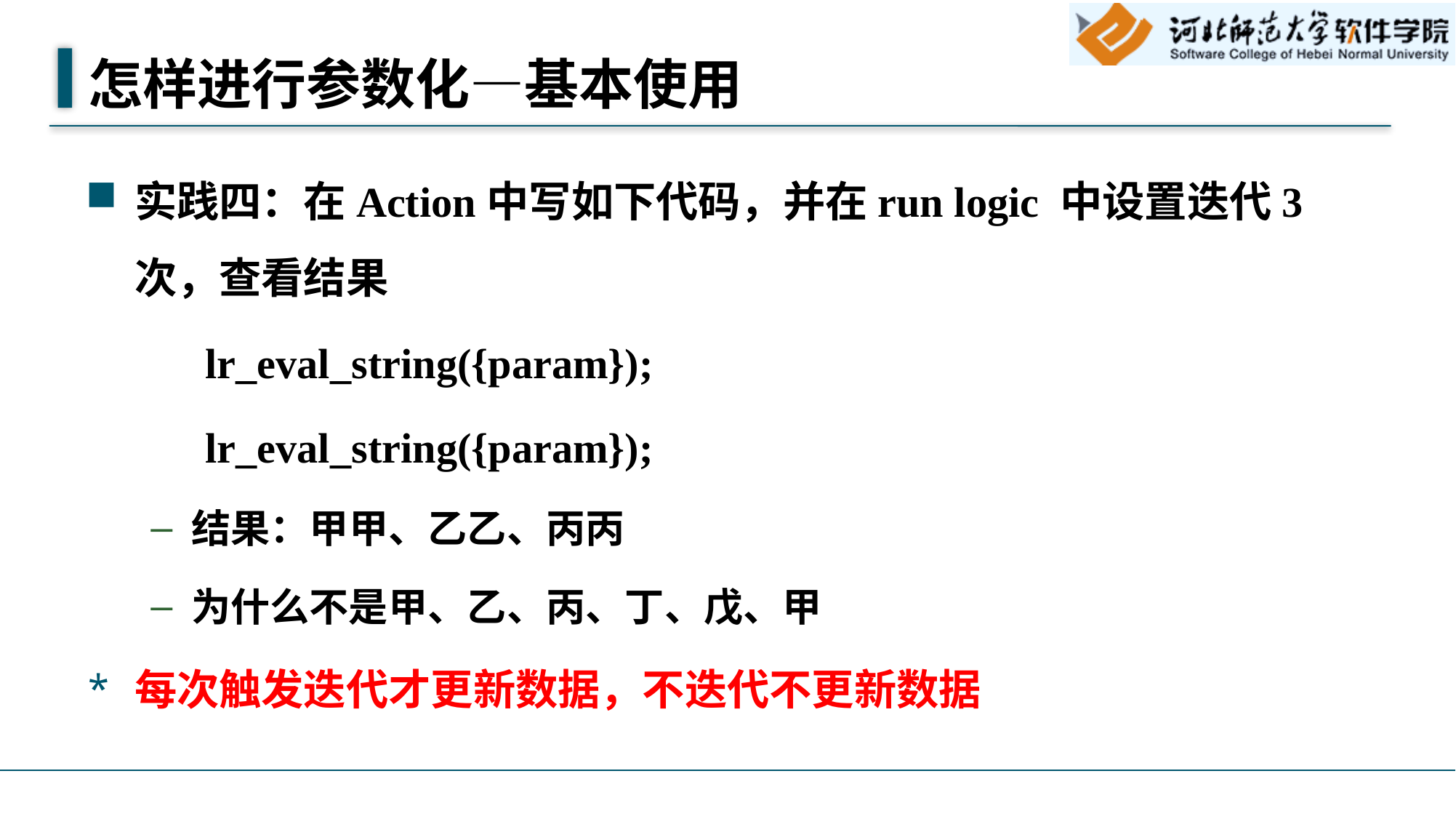

# 怎样进行参数化—基本使用
实践四：在Action中写如下代码，并在run logic 中设置迭代3次，查看结果
	 lr_eval_string({param});
	 lr_eval_string({param});
结果：甲甲、乙乙、丙丙
为什么不是甲、乙、丙、丁、戊、甲
每次触发迭代才更新数据，不迭代不更新数据